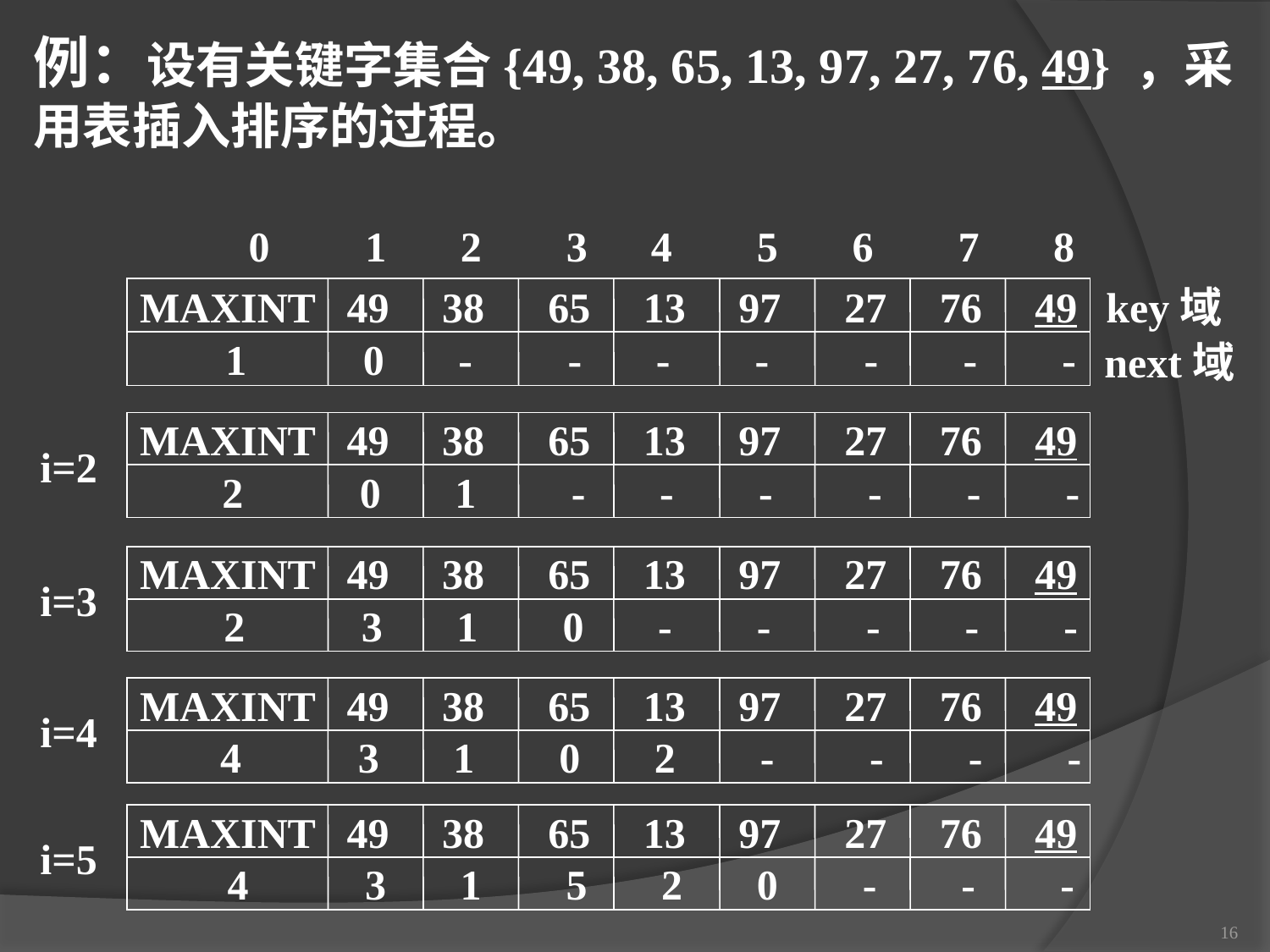

例：设有关键字集合{49, 38, 65, 13, 97, 27, 76, 49} ，采用表插入排序的过程。
         0         1       2        3      4        5       6        7       8
MAXINT   49     38      65     13     97      27     76     49

        1           0       -         -       -        -         -        -        -

key域
next域
MAXINT   49     38      65     13     97      27     76     49

        2           0       1         -       -        -         -        -        -

i=2
MAXINT   49     38      65     13     97      27     76     49

        2           3       1        0       -        -         -        -        -

i=3
MAXINT   49     38      65     13     97      27     76     49

        4           3       1        0       2        -         -        -        -

i=4
MAXINT   49     38      65     13     97      27     76     49

        4           3       1        5       2       0        -        -        -

i=5
16